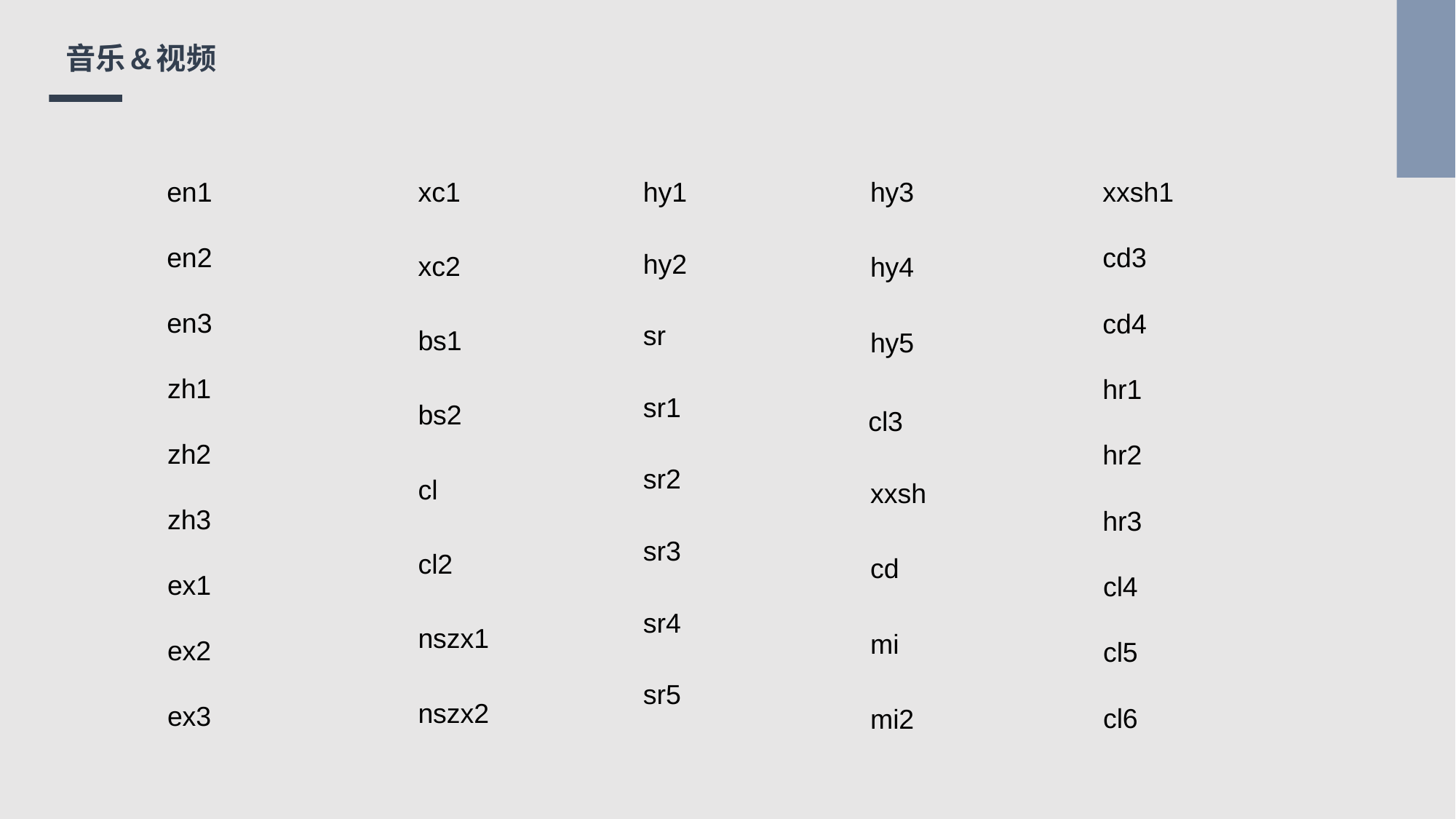

# 音乐&视频
en1
en2
en3
zh1
zh2
zh3
ex1
ex2
ex3
xc1
xc2
bs1
bs2
cl
cl2
nszx1
nszx2
hy1
hy2
sr
sr1
sr2
sr3
sr4
sr5
hy3
hy4
hy5
cl3
xxsh
cd
mi
mi2
xxsh1
cd3
cd4
hr1
hr2
hr3
cl4
cl5
cl6